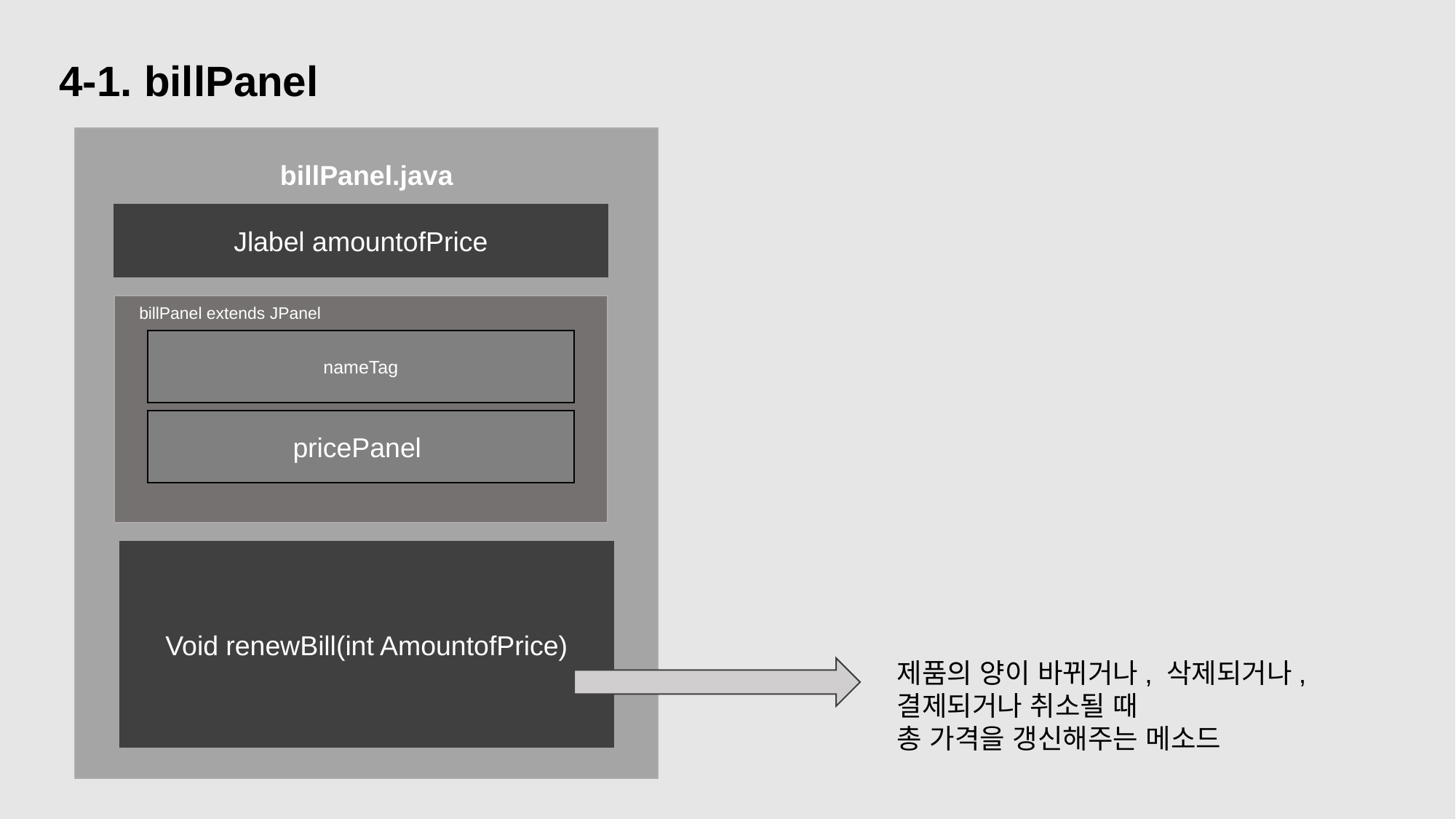

4-1. billPanel
billPanel.java

billPanel extends JPanel
nameTag
pricePanel
Jlabel amountofPrice
Void renewBill(int AmountofPrice)
제품의 양이 바뀌거나, 삭제되거나,
결제되거나 취소될 때
총 가격을 갱신해주는 메소드